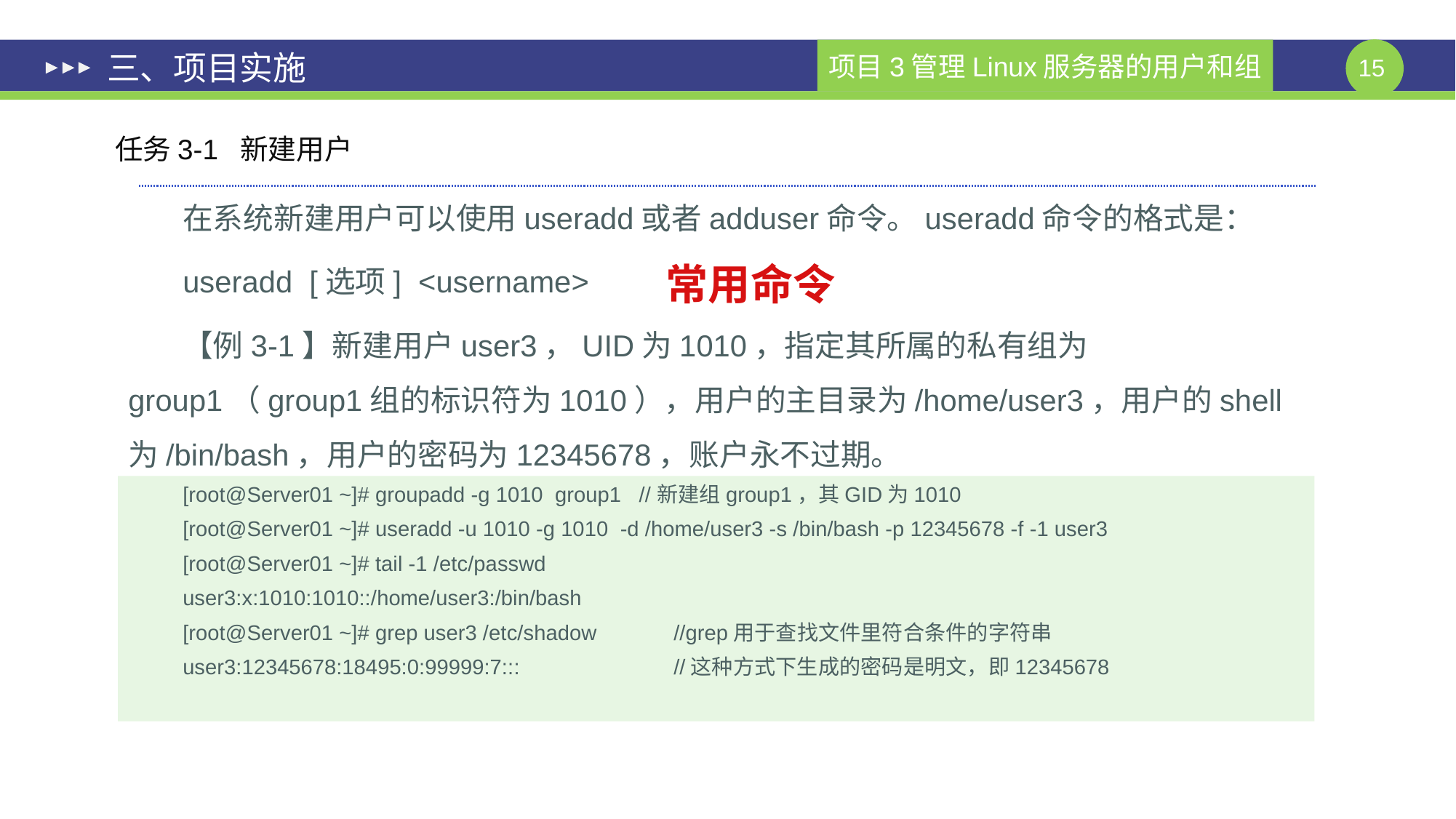

# 三、项目实施
任务3-1  新建用户
在系统新建用户可以使用useradd或者adduser命令。useradd命令的格式是：
useradd  [选项]  <username>
【例3-1】新建用户user3，UID为1010，指定其所属的私有组为group1（group1组的标识符为1010），用户的主目录为/home/user3，用户的shell为/bin/bash，用户的密码为12345678，账户永不过期。
[root@Server01 ~]# groupadd -g 1010  group1   //新建组group1，其GID为1010
[root@Server01 ~]# useradd -u 1010 -g 1010  -d /home/user3 -s /bin/bash -p 12345678 -f -1 user3
[root@Server01 ~]# tail -1 /etc/passwd
user3:x:1010:1010::/home/user3:/bin/bash
[root@Server01 ~]# grep user3 /etc/shadow	//grep用于查找文件里符合条件的字符串
user3:12345678:18495:0:99999:7:::		//这种方式下生成的密码是明文，即12345678

常用命令